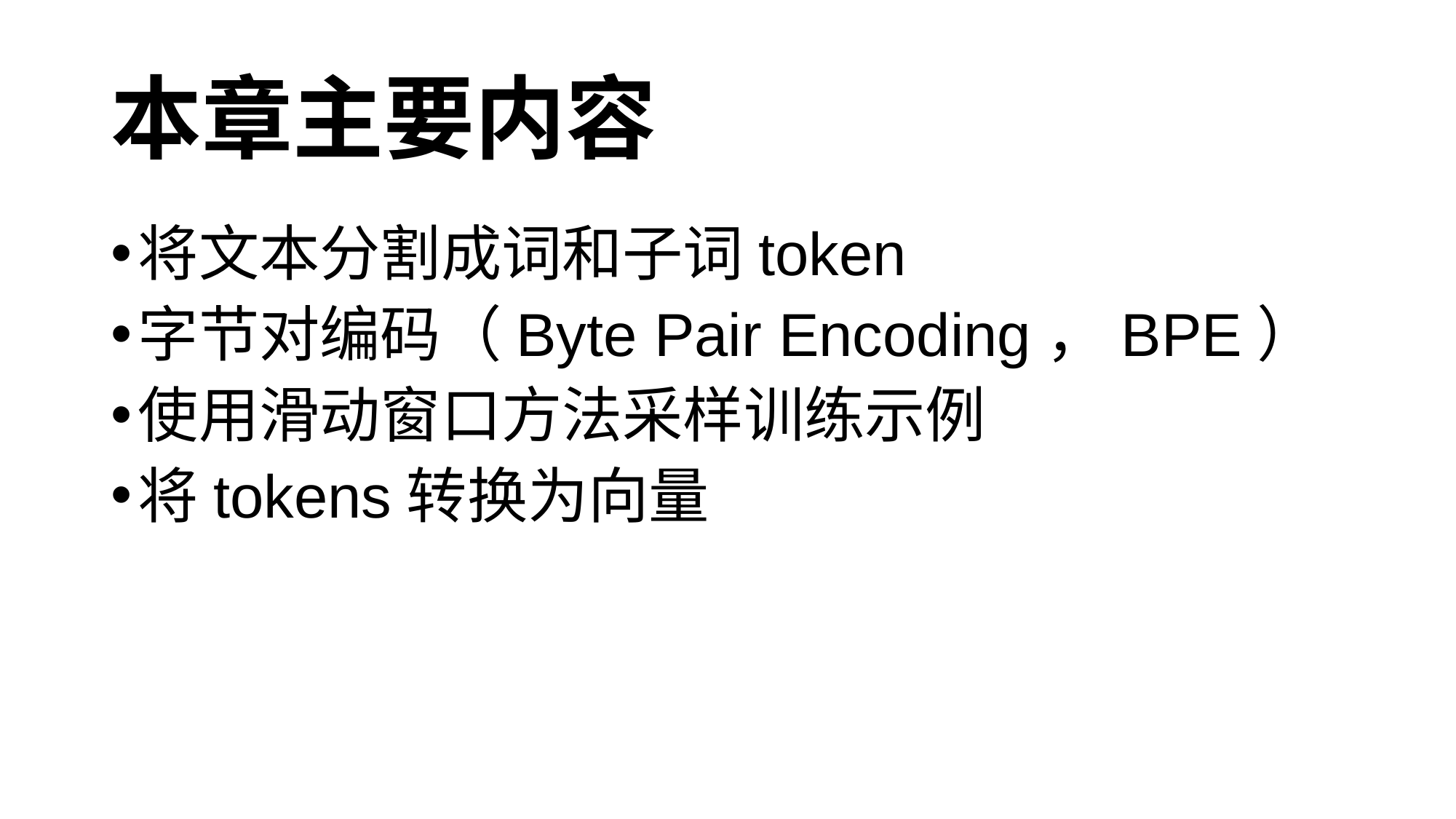

# 本章主要内容
将文本分割成词和子词token
字节对编码（Byte Pair Encoding，BPE）
使用滑动窗口方法采样训练示例
将tokens转换为向量